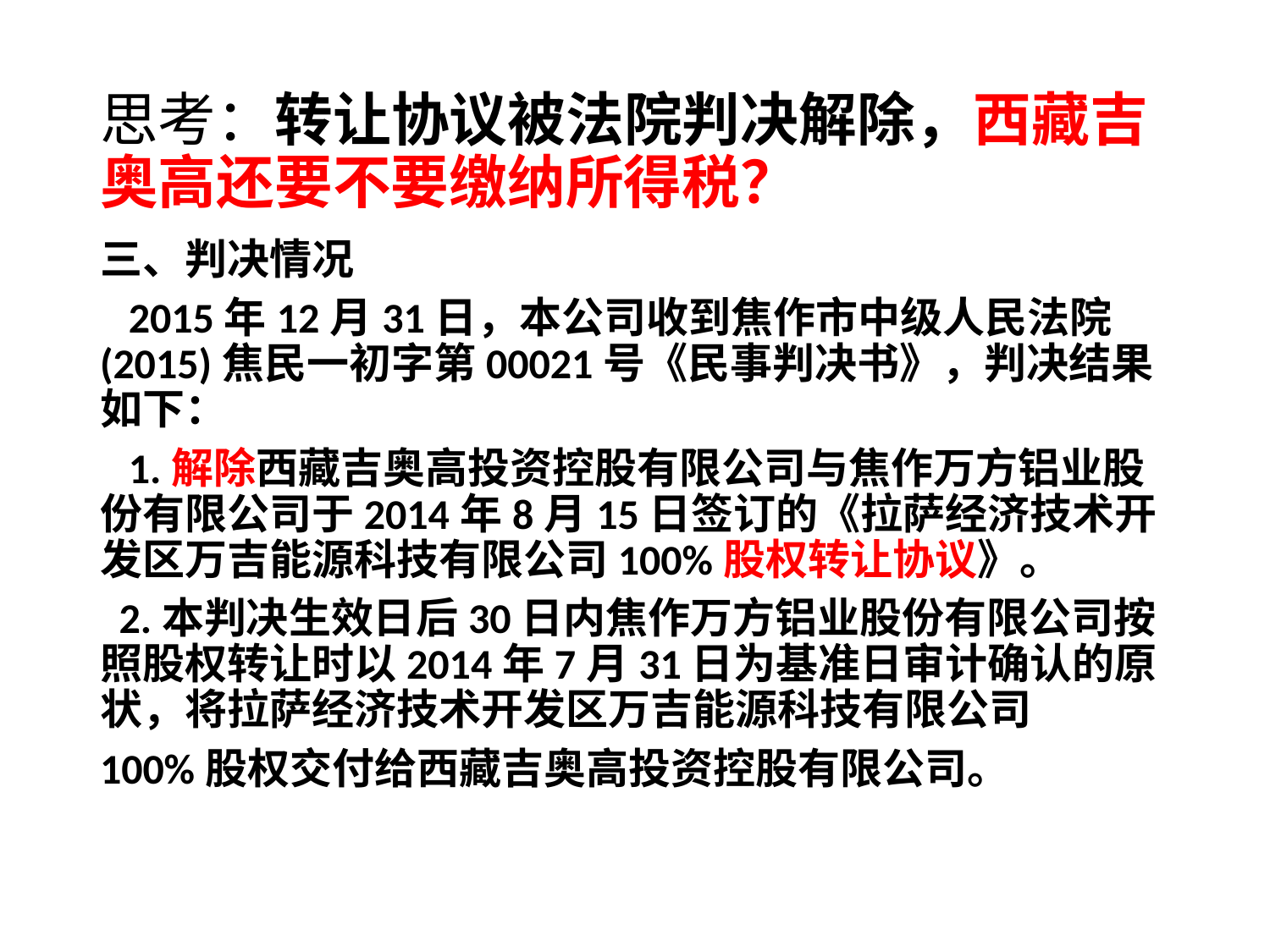

# 思考：转让协议被法院判决解除，西藏吉奥高还要不要缴纳所得税？
三、判决情况
   2015年12月31日，本公司收到焦作市中级人民法院(2015)焦民一初字第00021号《民事判决书》，判决结果如下：
   1.解除西藏吉奥高投资控股有限公司与焦作万方铝业股份有限公司于2014年8月15日签订的《拉萨经济技术开发区万吉能源科技有限公司100%股权转让协议》。
  2.本判决生效日后30日内焦作万方铝业股份有限公司按照股权转让时以2014年7月31日为基准日审计确认的原状，将拉萨经济技术开发区万吉能源科技有限公司
100%股权交付给西藏吉奥高投资控股有限公司。